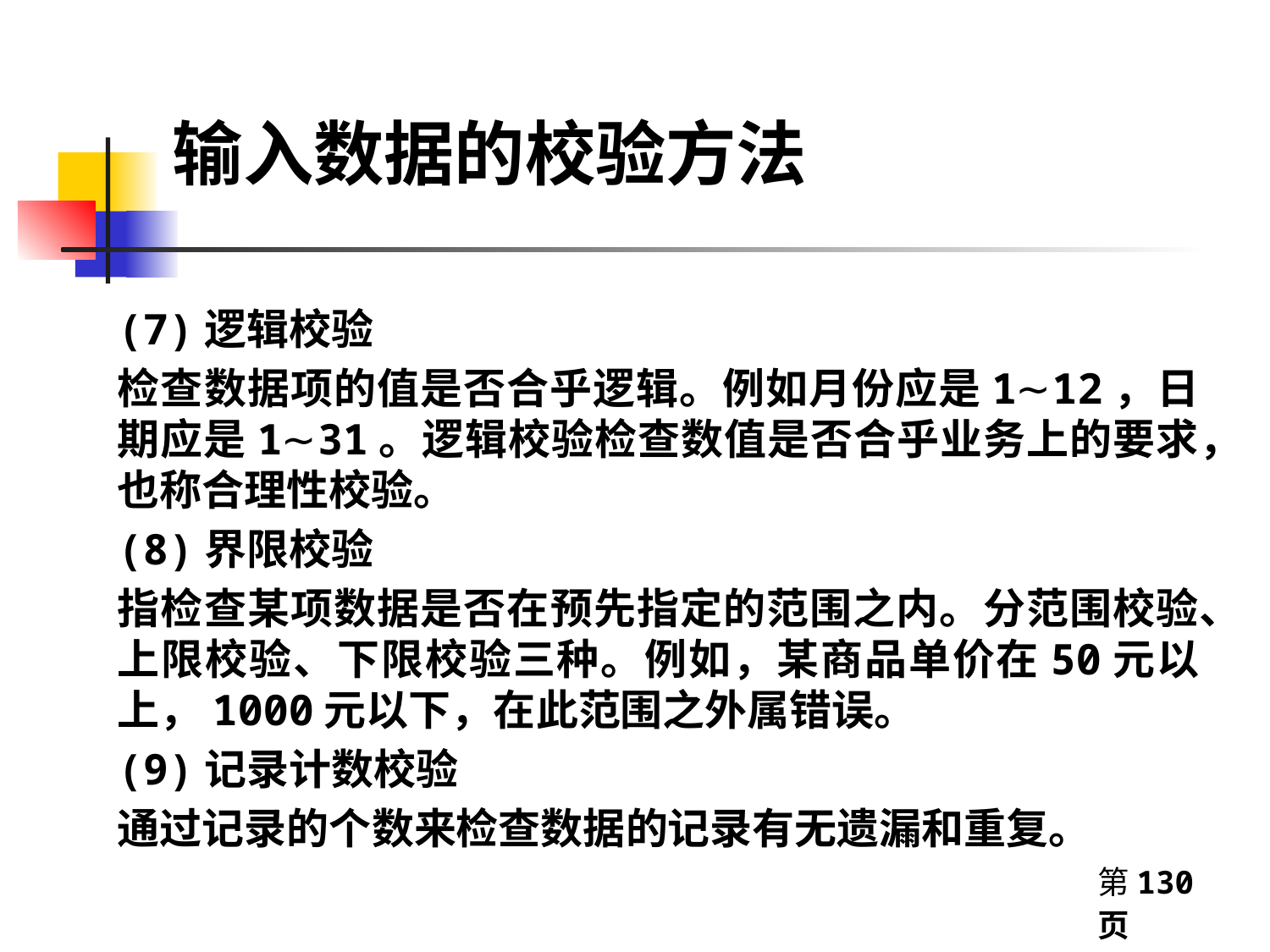

# 输入数据的校验方法
(7)逻辑校验
检查数据项的值是否合乎逻辑。例如月份应是1~12，日期应是1~31。逻辑校验检查数值是否合乎业务上的要求，也称合理性校验。
(8)界限校验
指检查某项数据是否在预先指定的范围之内。分范围校验、上限校验、下限校验三种。例如，某商品单价在50元以上，1000元以下，在此范围之外属错误。
(9)记录计数校验
通过记录的个数来检查数据的记录有无遗漏和重复。